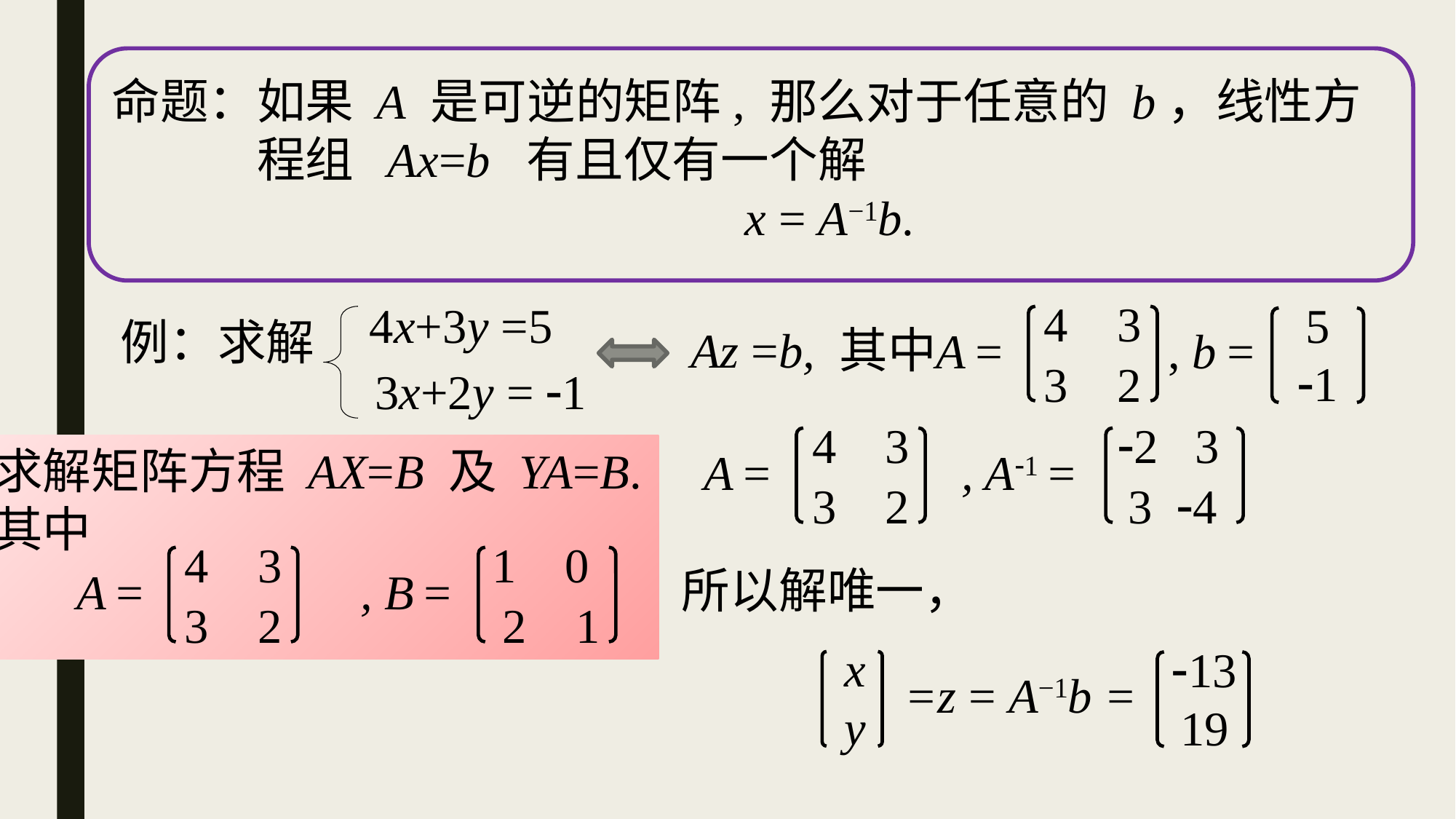

命题：
如果 A 是可逆的矩阵, 那么对于任意的 b，线性方程组  Ax=b  有且仅有一个解
x = A−1b.
4    3
4x+3y =5
5
−1

例：求解

Az =b, 其中
A =
, b =

3    2
3x+2y = −1
4    3
−2   3

求解矩阵方程 AX=B 及 YA=B.
其中
A =
, A−1 =
例：求解
3    2
3  −4
4    3
1    0

所以解唯一，
A =
, B =
3    2
2    1
x
y
−13
19

=z = A−1b =